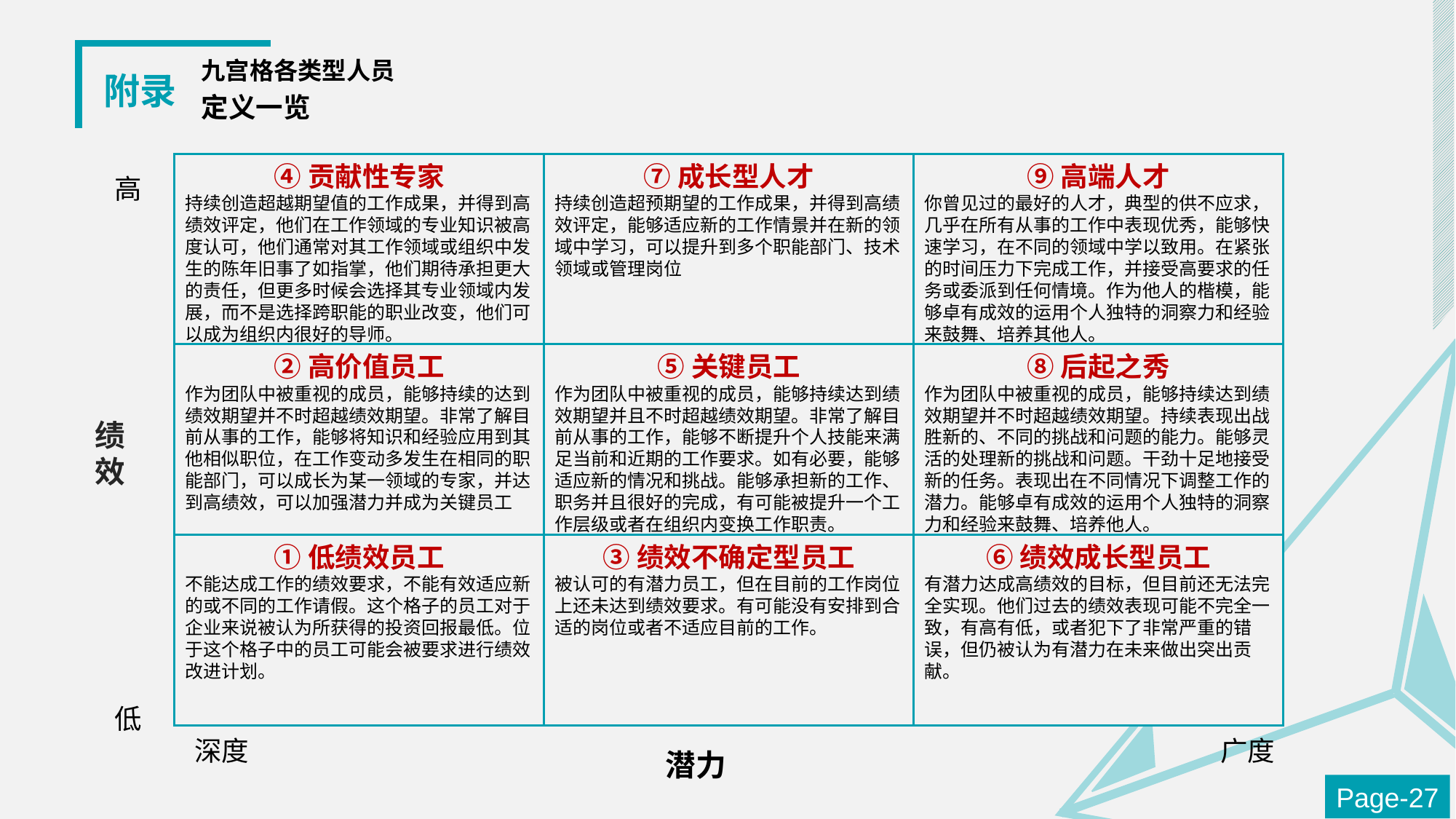

附录
九宫格各类型人员
定义一览
④贡献性专家
持续创造超越期望值的工作成果，并得到高绩效评定，他们在工作领域的专业知识被高度认可，他们通常对其工作领域或组织中发生的陈年旧事了如指掌，他们期待承担更大的责任，但更多时候会选择其专业领域内发展，而不是选择跨职能的职业改变，他们可以成为组织内很好的导师。

⑦成长型人才
持续创造超预期望的工作成果，并得到高绩效评定，能够适应新的工作情景并在新的领域中学习，可以提升到多个职能部门、技术领域或管理岗位
⑨高端人才
你曾见过的最好的人才，典型的供不应求，几乎在所有从事的工作中表现优秀，能够快速学习，在不同的领域中学以致用。在紧张的时间压力下完成工作，并接受高要求的任务或委派到任何情境。作为他人的楷模，能够卓有成效的运用个人独特的洞察力和经验来鼓舞、培养其他人。
高
②高价值员工
作为团队中被重视的成员，能够持续的达到绩效期望并不时超越绩效期望。非常了解目前从事的工作，能够将知识和经验应用到其他相似职位，在工作变动多发生在相同的职能部门，可以成长为某一领域的专家，并达到高绩效，可以加强潜力并成为关键员工
⑤关键员工
作为团队中被重视的成员，能够持续达到绩效期望并且不时超越绩效期望。非常了解目前从事的工作，能够不断提升个人技能来满足当前和近期的工作要求。如有必要，能够适应新的情况和挑战。能够承担新的工作、职务并且很好的完成，有可能被提升一个工作层级或者在组织内变换工作职责。
⑧后起之秀
作为团队中被重视的成员，能够持续达到绩效期望并不时超越绩效期望。持续表现出战胜新的、不同的挑战和问题的能力。能够灵活的处理新的挑战和问题。干劲十足地接受新的任务。表现出在不同情况下调整工作的潜力。能够卓有成效的运用个人独特的洞察力和经验来鼓舞、培养他人。
绩效
①低绩效员工
不能达成工作的绩效要求，不能有效适应新的或不同的工作请假。这个格子的员工对于企业来说被认为所获得的投资回报最低。位于这个格子中的员工可能会被要求进行绩效改进计划。
③绩效不确定型员工
被认可的有潜力员工，但在目前的工作岗位上还未达到绩效要求。有可能没有安排到合适的岗位或者不适应目前的工作。
⑥绩效成长型员工
有潜力达成高绩效的目标，但目前还无法完全实现。他们过去的绩效表现可能不完全一致，有高有低，或者犯下了非常严重的错误，但仍被认为有潜力在未来做出突出贡献。
低
深度
广度
潜力
Page-27